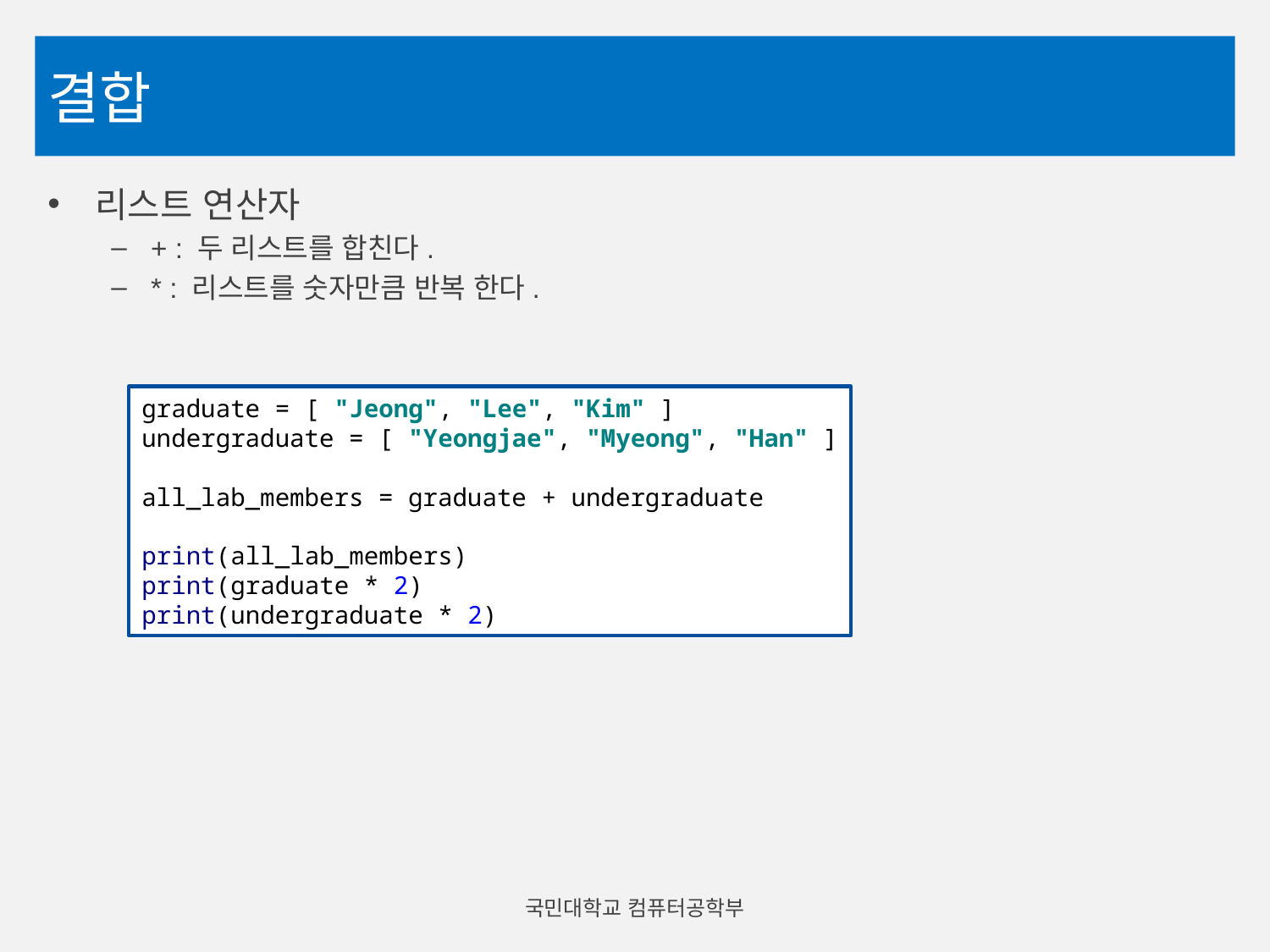

# 결합
리스트 연산자
+ : 두 리스트를 합친다.
* : 리스트를 숫자만큼 반복 한다.
graduate = [ "Jeong", "Lee", "Kim" ]
undergraduate = [ "Yeongjae", "Myeong", "Han" ]
all_lab_members = graduate + undergraduate
print(all_lab_members)
print(graduate * 2)
print(undergraduate * 2)
국민대학교 컴퓨터공학부